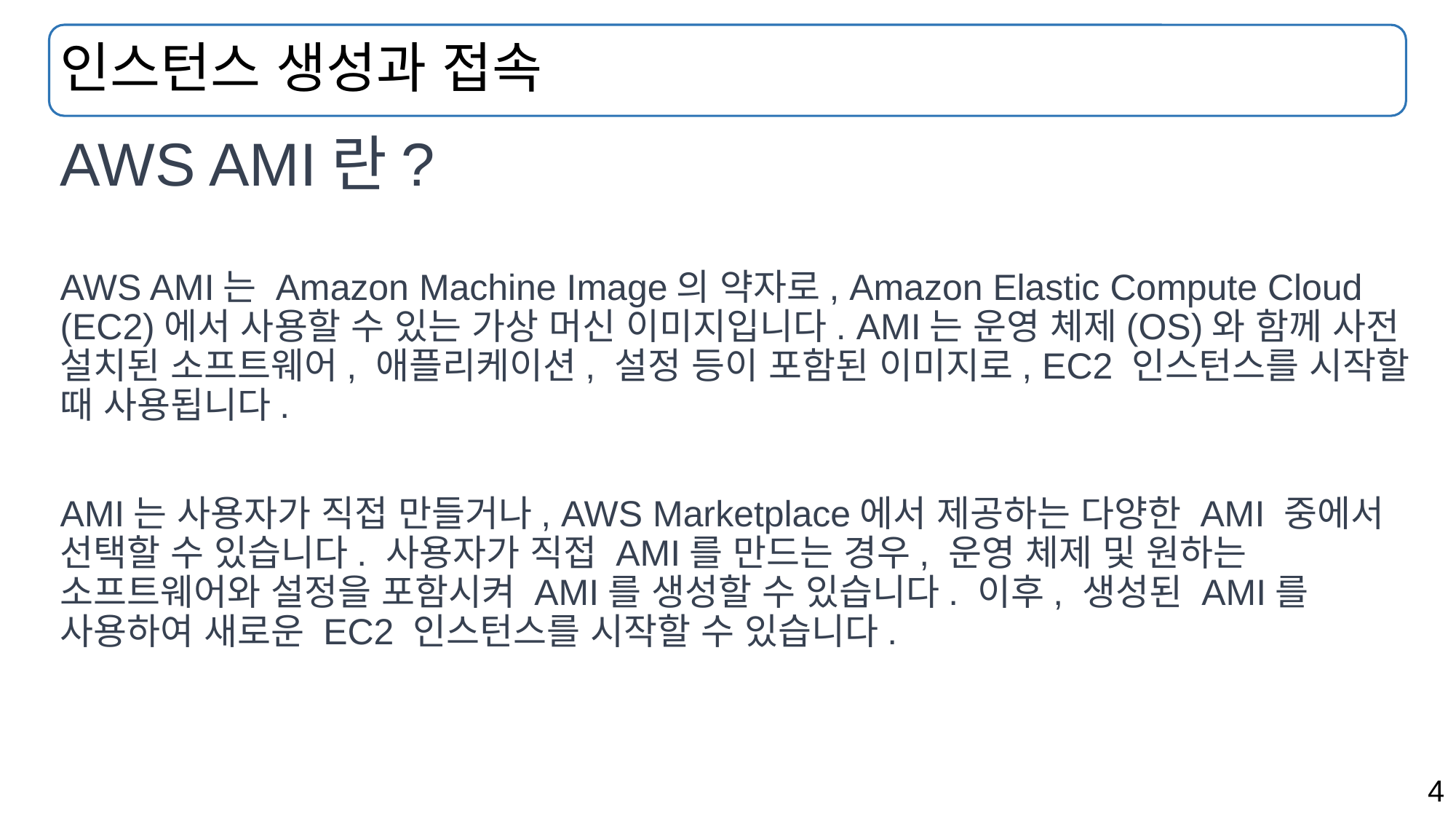

# 인스턴스 생성과 접속
AWS AMI란?

AWS AMI는 Amazon Machine Image의 약자로, Amazon Elastic Compute Cloud (EC2)에서 사용할 수 있는 가상 머신 이미지입니다. AMI는 운영 체제(OS)와 함께 사전 설치된 소프트웨어, 애플리케이션, 설정 등이 포함된 이미지로, EC2 인스턴스를 시작할 때 사용됩니다.

AMI는 사용자가 직접 만들거나, AWS Marketplace에서 제공하는 다양한 AMI 중에서 선택할 수 있습니다. 사용자가 직접 AMI를 만드는 경우, 운영 체제 및 원하는 소프트웨어와 설정을 포함시켜 AMI를 생성할 수 있습니다. 이후, 생성된 AMI를 사용하여 새로운 EC2 인스턴스를 시작할 수 있습니다.